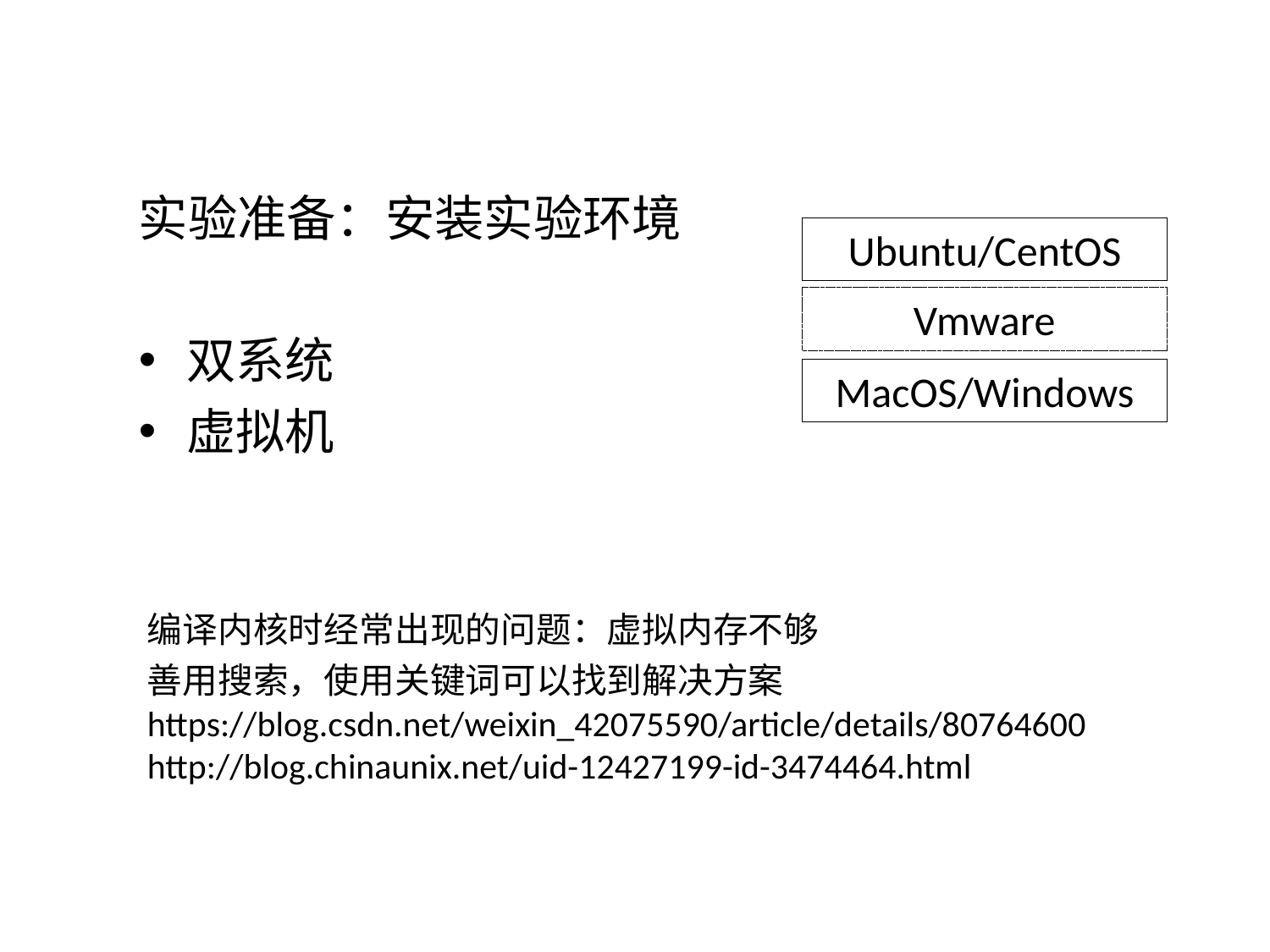

实验准备：安装实验环境

双系统
虚拟机
Ubuntu/CentOS
Vmware
MacOS/Windows
编译内核时经常出现的问题：虚拟内存不够
善用搜索，使用关键词可以找到解决方案
https://blog.csdn.net/weixin_42075590/article/details/80764600
http://blog.chinaunix.net/uid-12427199-id-3474464.html